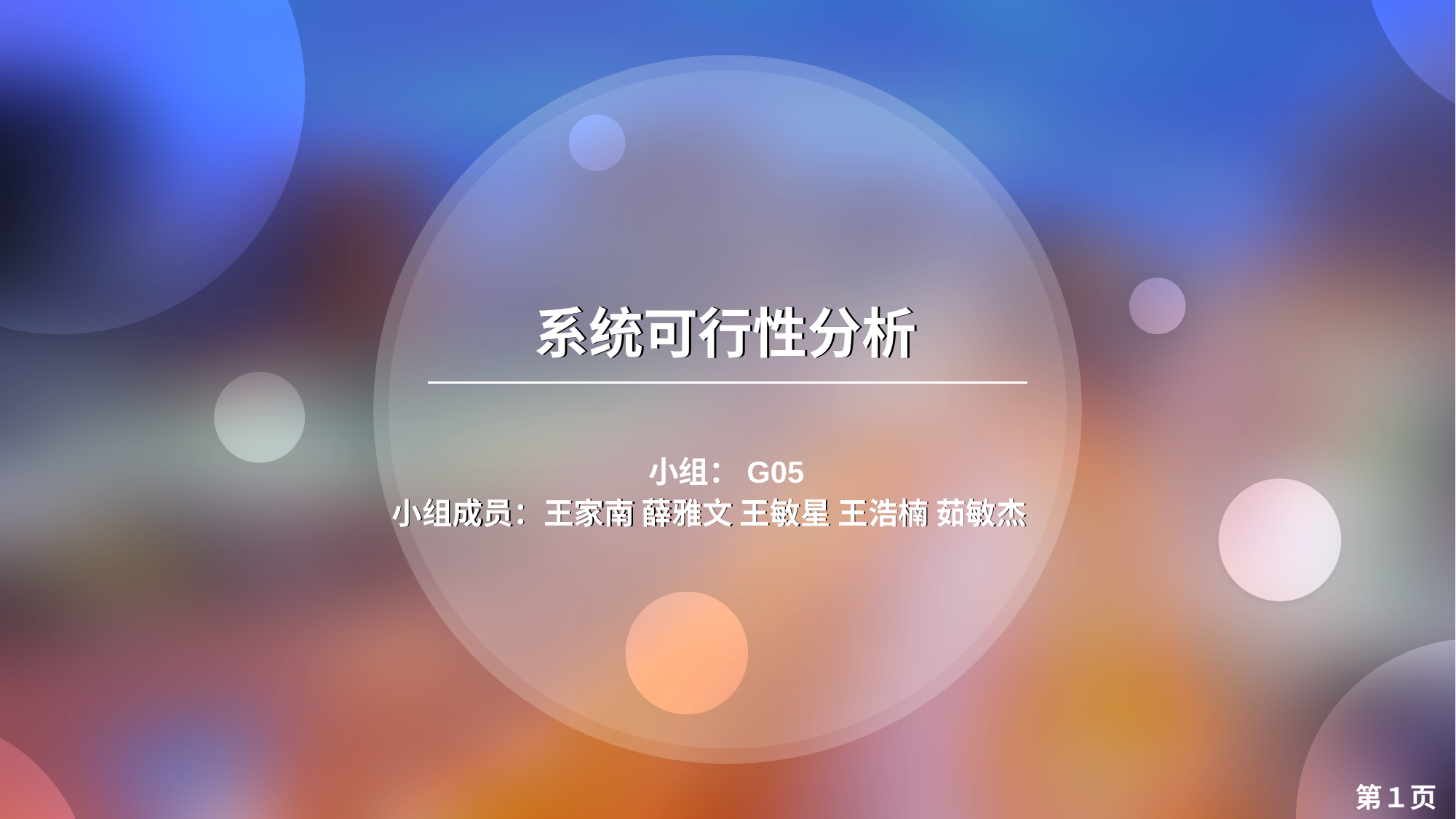

系统可行性分析
系统可行性分析
小组：G05
         小组成员：王家南 薛雅文 王敏星 王浩楠 茹敏杰
         小组成员：王家南 薛雅文 王敏星 王浩楠 茹敏杰
第１页